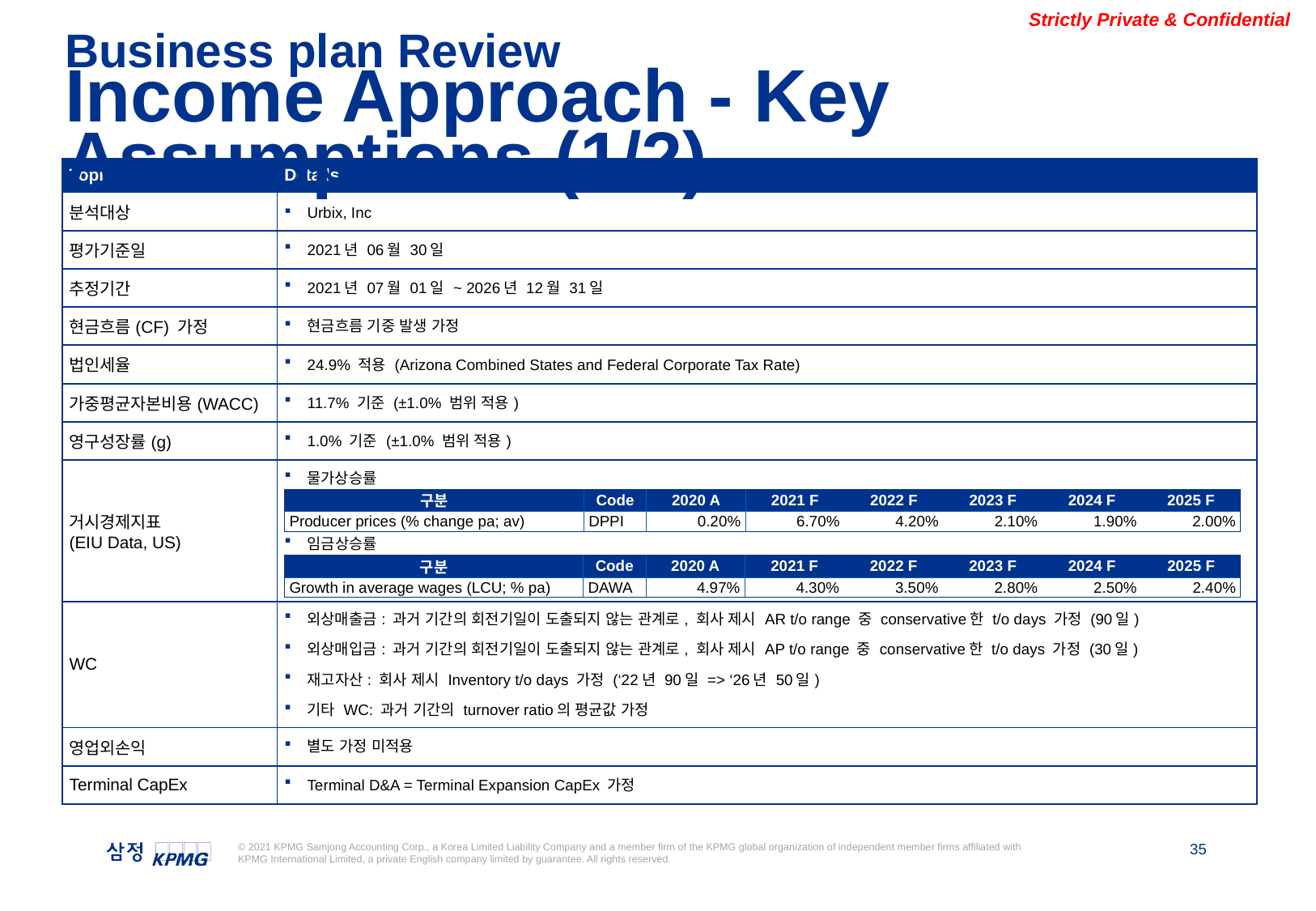

Business plan Review
Income Approach - Key Assumptions (1/2)
| Topic | Details |
| --- | --- |
| 분석대상 | Urbix, Inc |
| 평가기준일 | 2021년 06월 30일 |
| 추정기간 | 2021년 07월 01일 ~ 2026년 12월 31일 |
| 현금흐름(CF) 가정 | 현금흐름 기중 발생 가정 |
| 법인세율 | 24.9% 적용 (Arizona Combined States and Federal Corporate Tax Rate) |
| 가중평균자본비용(WACC) | 11.7% 기준 (±1.0% 범위 적용) |
| 영구성장률(g) | 1.0% 기준 (±1.0% 범위 적용) |
| 거시경제지표 (EIU Data, US) | 물가상승률 임금상승률 |
| WC | 외상매출금: 과거 기간의 회전기일이 도출되지 않는 관계로, 회사 제시 AR t/o range 중 conservative한 t/o days 가정 (90일) 외상매입금: 과거 기간의 회전기일이 도출되지 않는 관계로, 회사 제시 AP t/o range 중 conservative한 t/o days 가정 (30일) 재고자산: 회사 제시 Inventory t/o days 가정 (‘22년 90일 => ‘26년 50일) 기타 WC: 과거 기간의 turnover ratio의 평균값 가정 |
| 영업외손익 | 별도 가정 미적용 |
| Terminal CapEx | Terminal D&A = Terminal Expansion CapEx 가정 |
| 구분 | Code | 2020 A | 2021 F | 2022 F | 2023 F | 2024 F | 2025 F |
| --- | --- | --- | --- | --- | --- | --- | --- |
| Producer prices (% change pa; av) | DPPI | 0.20% | 6.70% | 4.20% | 2.10% | 1.90% | 2.00% |
| 구분 | Code | 2020 A | 2021 F | 2022 F | 2023 F | 2024 F | 2025 F |
| --- | --- | --- | --- | --- | --- | --- | --- |
| Growth in average wages (LCU; % pa) | DAWA | 4.97% | 4.30% | 3.50% | 2.80% | 2.50% | 2.40% |